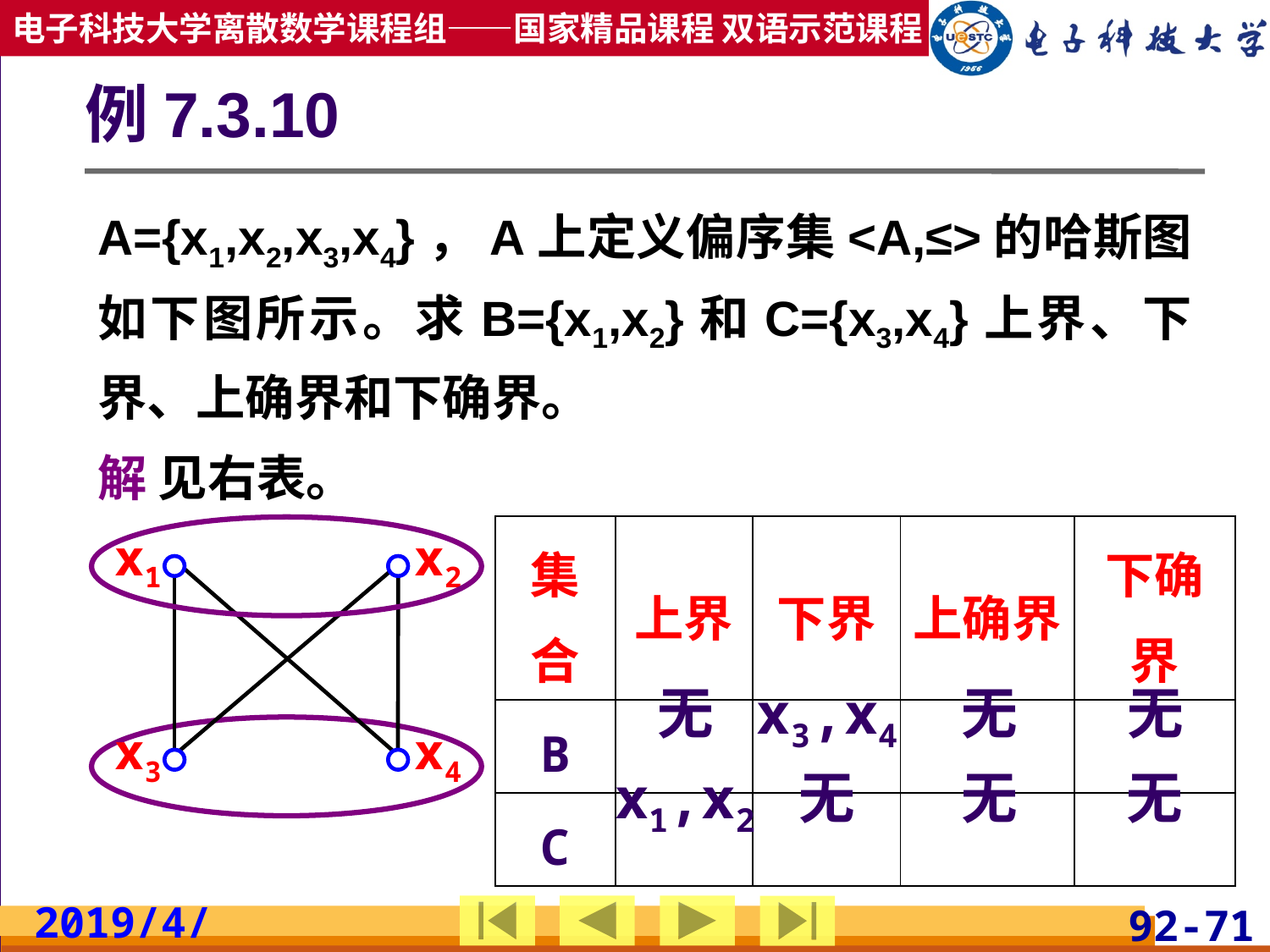

# 例7.3.10
A={x1,x2,x3,x4}，A上定义偏序集<A,≤>的哈斯图如下图所示。求B={x1,x2}和C={x3,x4}上界、下界、上确界和下确界。
解 见右表。
| 集合 | 上界 | 下界 | 上确界 | 下确界 |
| --- | --- | --- | --- | --- |
| B |  |  |  |  |
| C |  |  |  |  |

x1
x2

x3
x4

无
x3,x4
无
无

x1,x2
无
无
无
2019/4/17